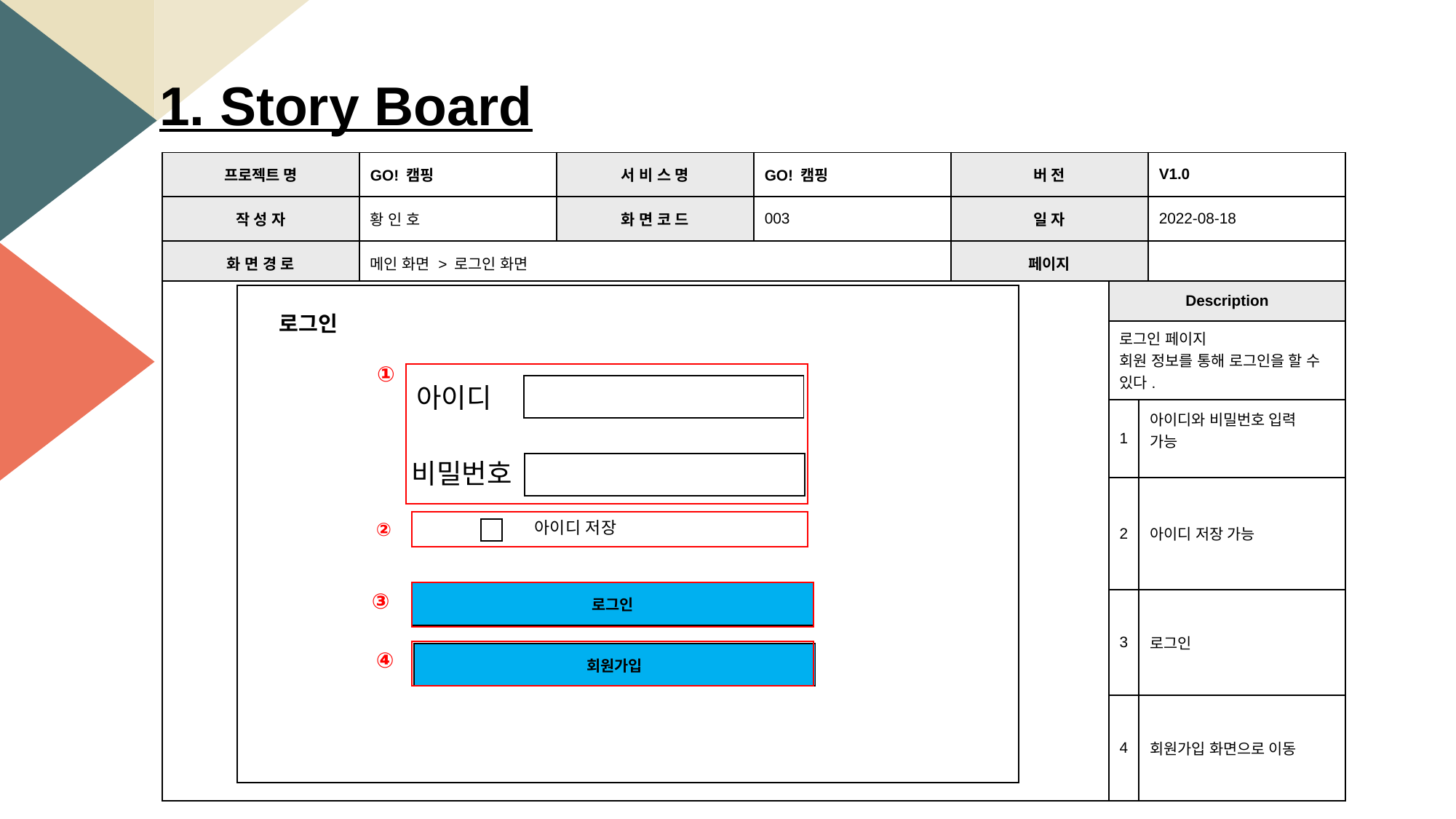

1. Story Board
| 프로젝트 명 | GO! 캠핑 | 서 비 스 명 | GO! 캠핑 | 버 전 | V1.0 |
| --- | --- | --- | --- | --- | --- |
| 작 성 자 | 황 인 호 | 화 면 코 드 | 003 | 일 자 | 2022-08-18 |
| 화 면 경 로 | 메인 화면 > 로그인 화면 |  |  | 페이지 |  |
|  | Description |  |
| --- | --- | --- |
|  | 로그인 페이지 회원 정보를 통해 로그인을 할 수 있다. |  |
|  | 1 | 아이디와 비밀번호 입력 가능 |
|  | 2 | 아이디 저장 가능 |
|  | 3 | 로그인 |
|  | 4 | 회원가입 화면으로 이동 |
|  |
| --- |
로그인
①

아이디
|  |
| --- |
비밀번호
|  |
| --- |

아이디 저장
②

③

| 로그인 |
| --- |
④

| 회원가입 |
| --- |